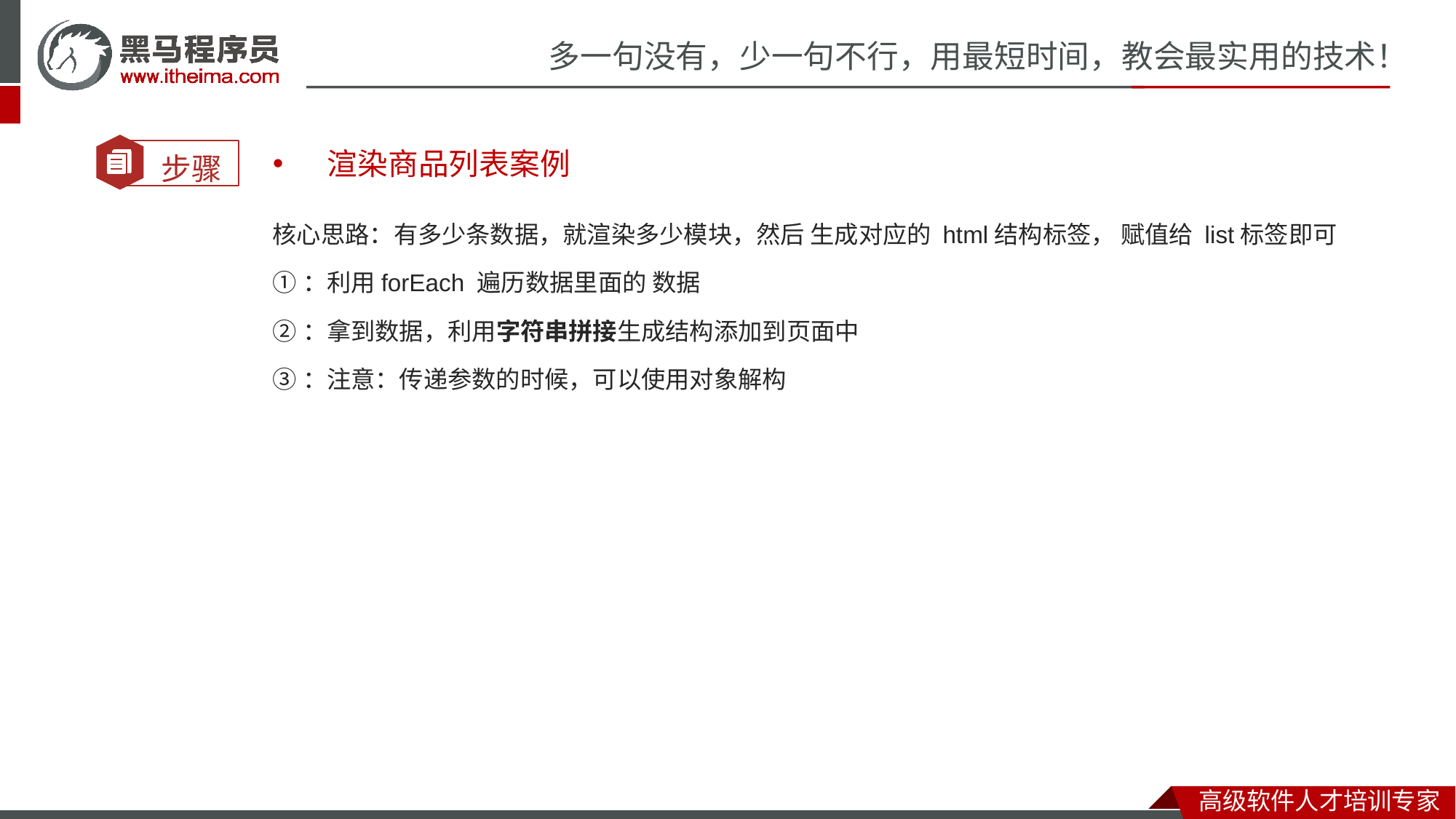

渲染商品列表案例
核心思路：有多少条数据，就渲染多少模块，然后 生成对应的 html结构标签， 赋值给 list标签即可
①：利用forEach 遍历数据里面的 数据
②：拿到数据，利用字符串拼接生成结构添加到页面中
③：注意：传递参数的时候，可以使用对象解构